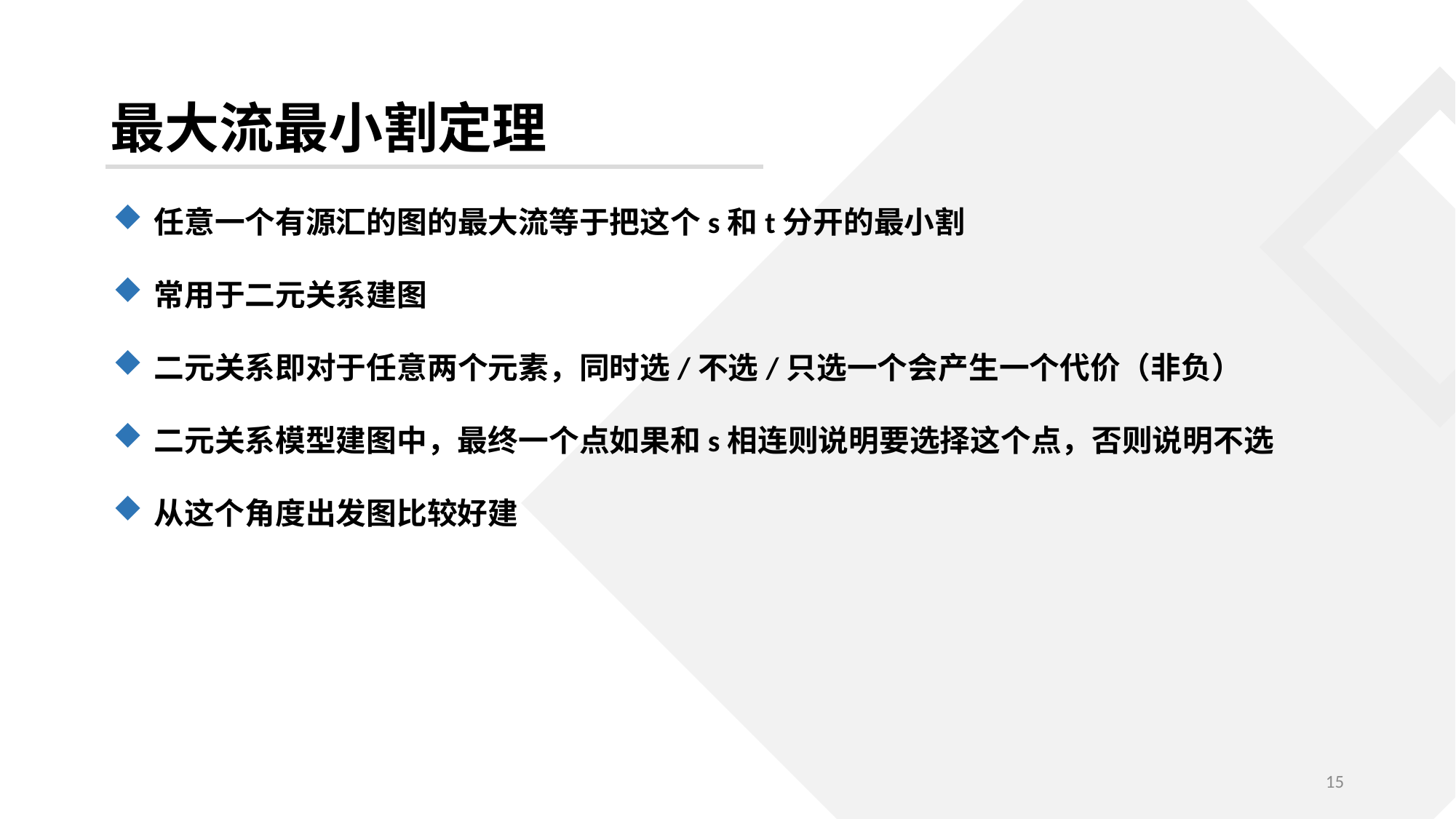

最大流最小割定理
任意一个有源汇的图的最大流等于把这个s和t分开的最小割

常用于二元关系建图

二元关系即对于任意两个元素，同时选/不选/只选一个会产生一个代价（非负）

二元关系模型建图中，最终一个点如果和s相连则说明要选择这个点，否则说明不选

从这个角度出发图比较好建
15